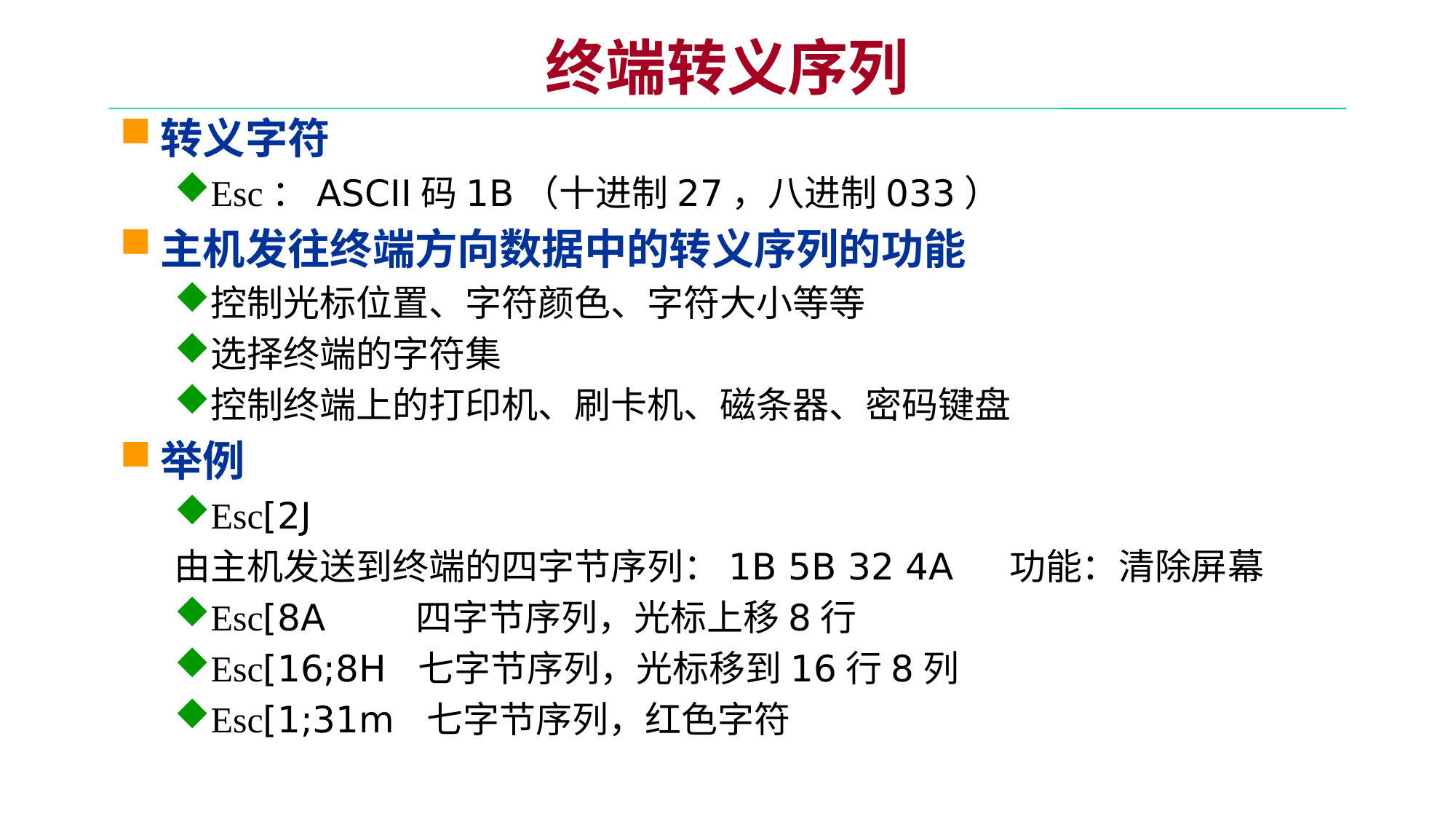

# 终端转义序列
转义字符
Esc：ASCII码1B（十进制27，八进制033）
主机发往终端方向数据中的转义序列的功能
控制光标位置、字符颜色、字符大小等等
选择终端的字符集
控制终端上的打印机、刷卡机、磁条器、密码键盘
举例
Esc[2J
由主机发送到终端的四字节序列：1B 5B 32 4A    功能：清除屏幕
Esc[8A       四字节序列，光标上移8行
Esc[16;8H  七字节序列，光标移到16行8列
Esc[1;31m  七字节序列，红色字符